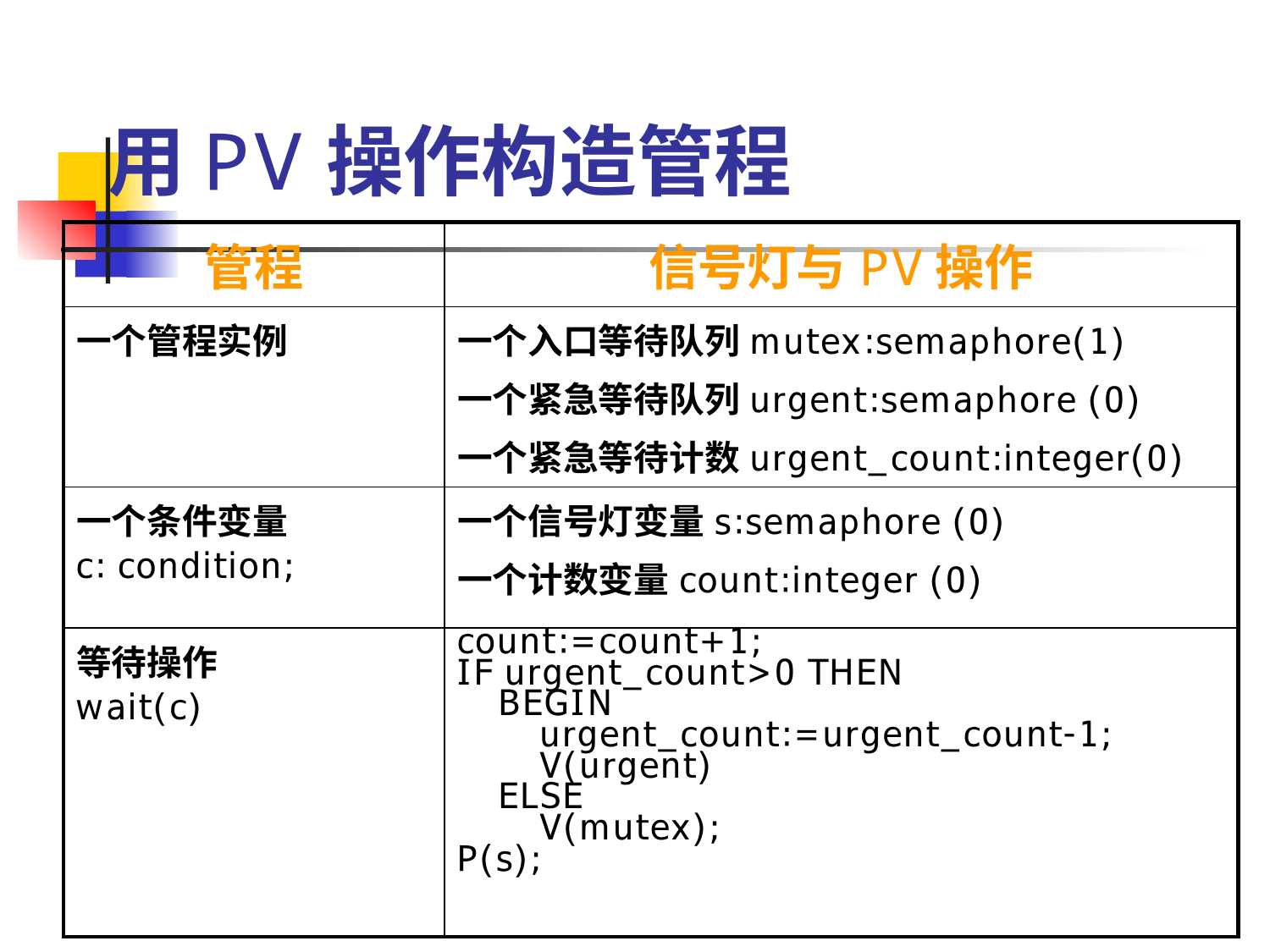

# 用PV操作构造管程
| 管程 | 信号灯与PV操作 |
| --- | --- |
| 一个管程实例 | 一个入口等待队列mutex:semaphore(1) 一个紧急等待队列urgent:semaphore (0) 一个紧急等待计数urgent\_count:integer(0) |
| 一个条件变量 c: condition; | 一个信号灯变量s:semaphore (0) 一个计数变量count:integer (0) |
| 等待操作 wait(c) | count:=count+1; IF urgent\_count>0 THEN BEGIN urgent\_count:=urgent\_count-1; V(urgent) ELSE V(mutex); P(s); |